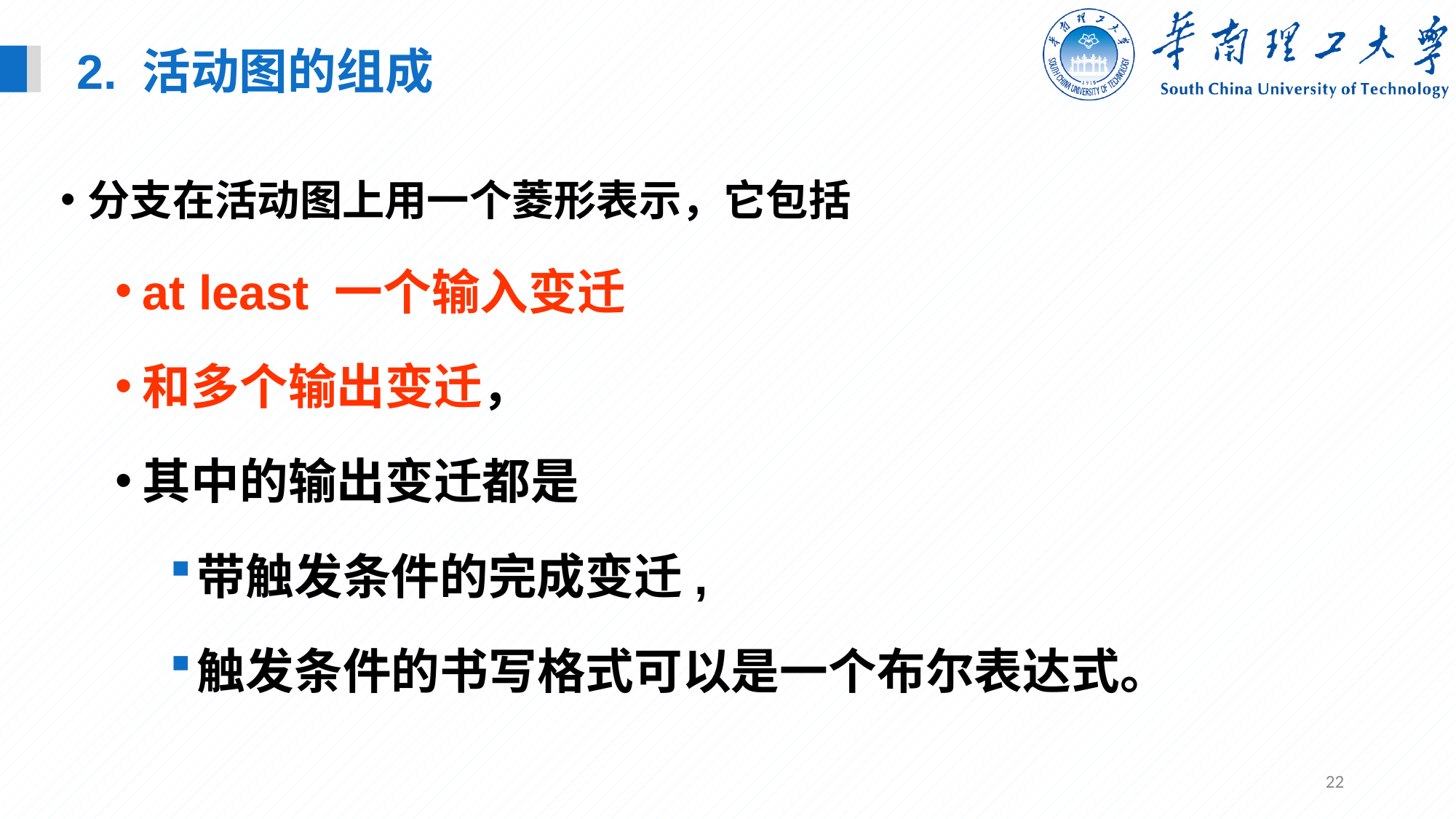

2. 活动图的组成
分支在活动图上用一个菱形表示，它包括
at least 一个输入变迁
和多个输出变迁，
其中的输出变迁都是
带触发条件的完成变迁,
触发条件的书写格式可以是一个布尔表达式。

22